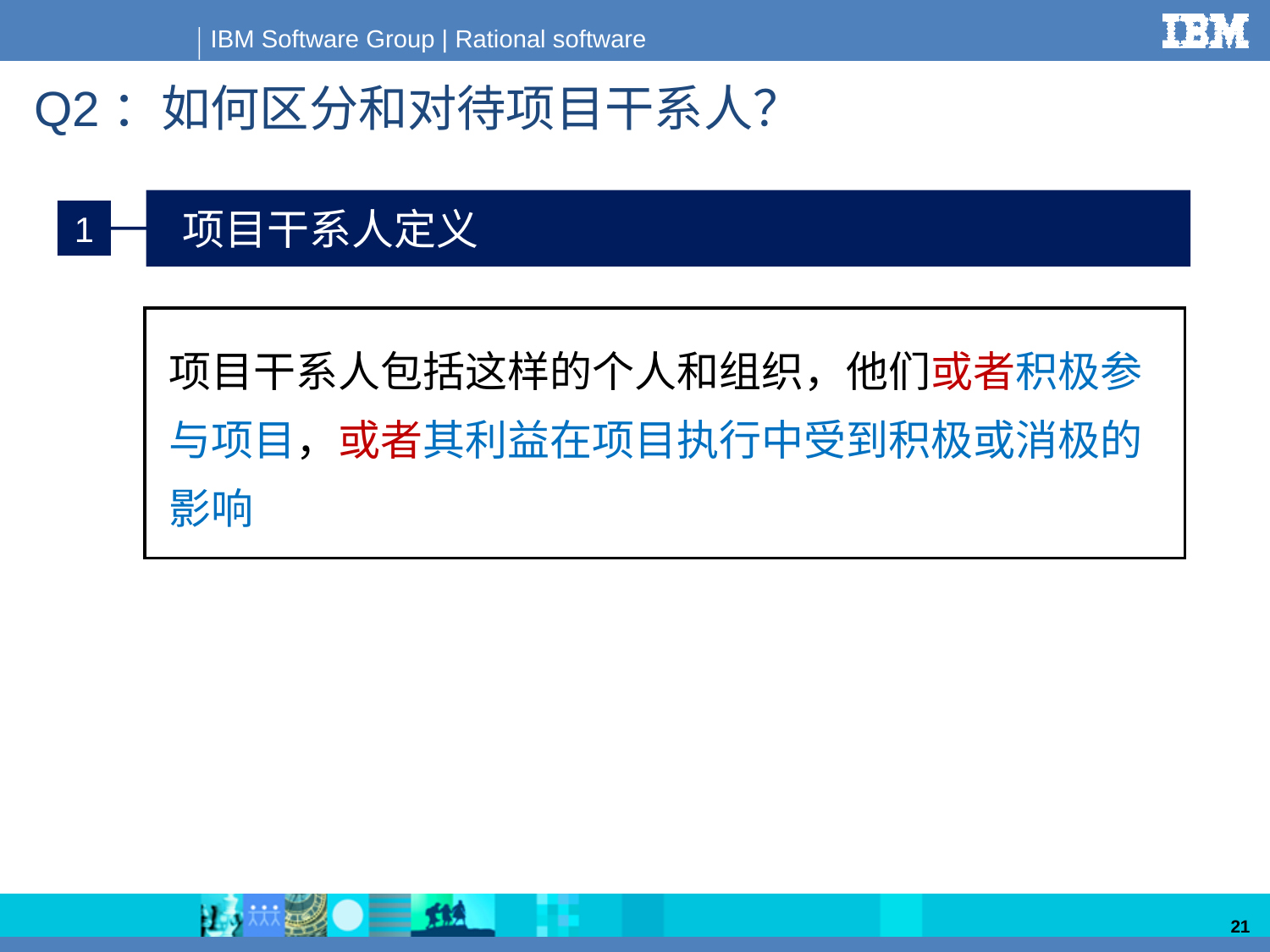

# Q2：如何区分和对待项目干系人？
项目干系人定义
1

项目干系人包括这样的个人和组织，他们或者积极参与项目，或者其利益在项目执行中受到积极或消极的影响
21